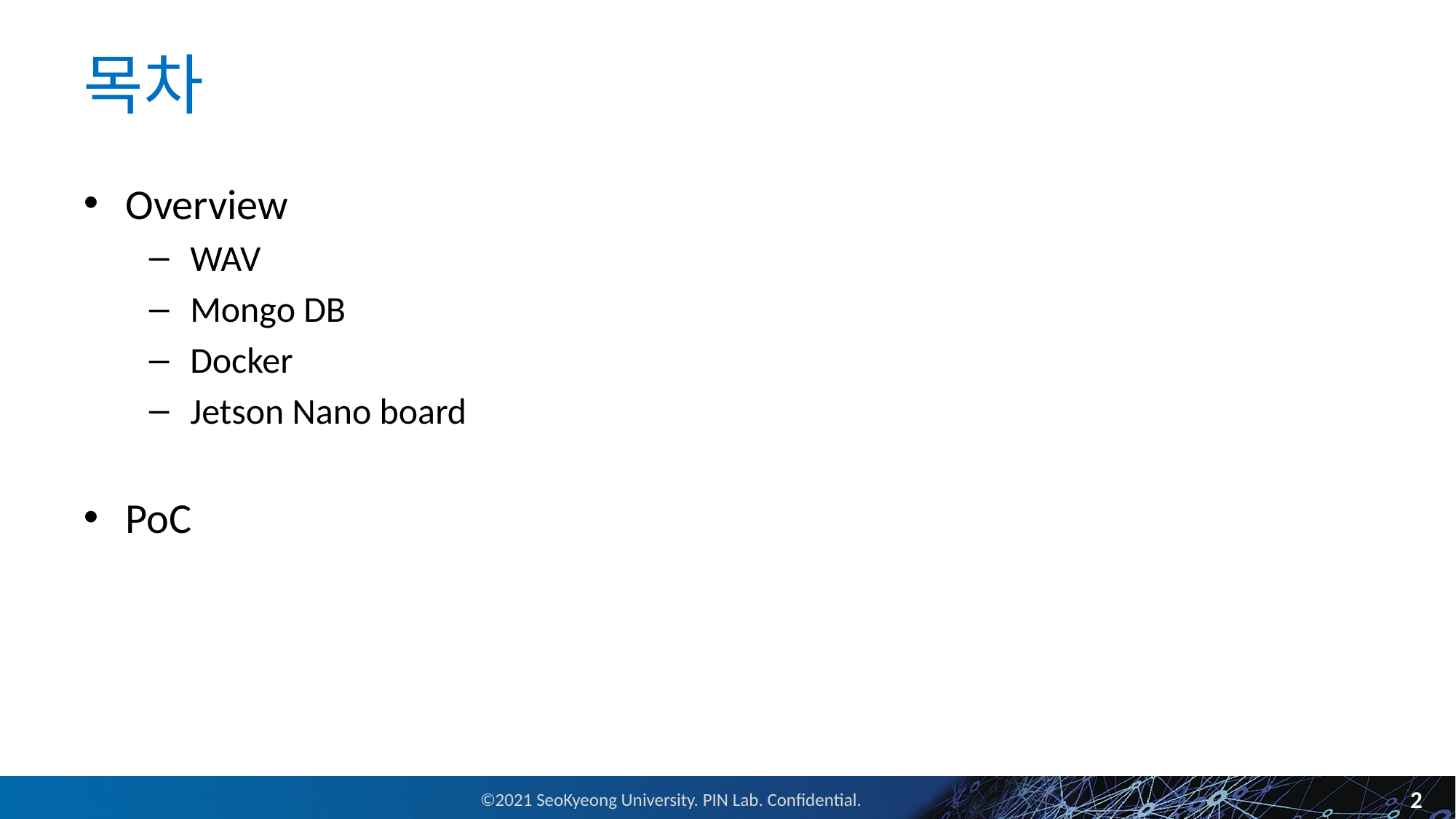

# 목차
Overview
WAV
Mongo DB
Docker
Jetson Nano board

PoC
2